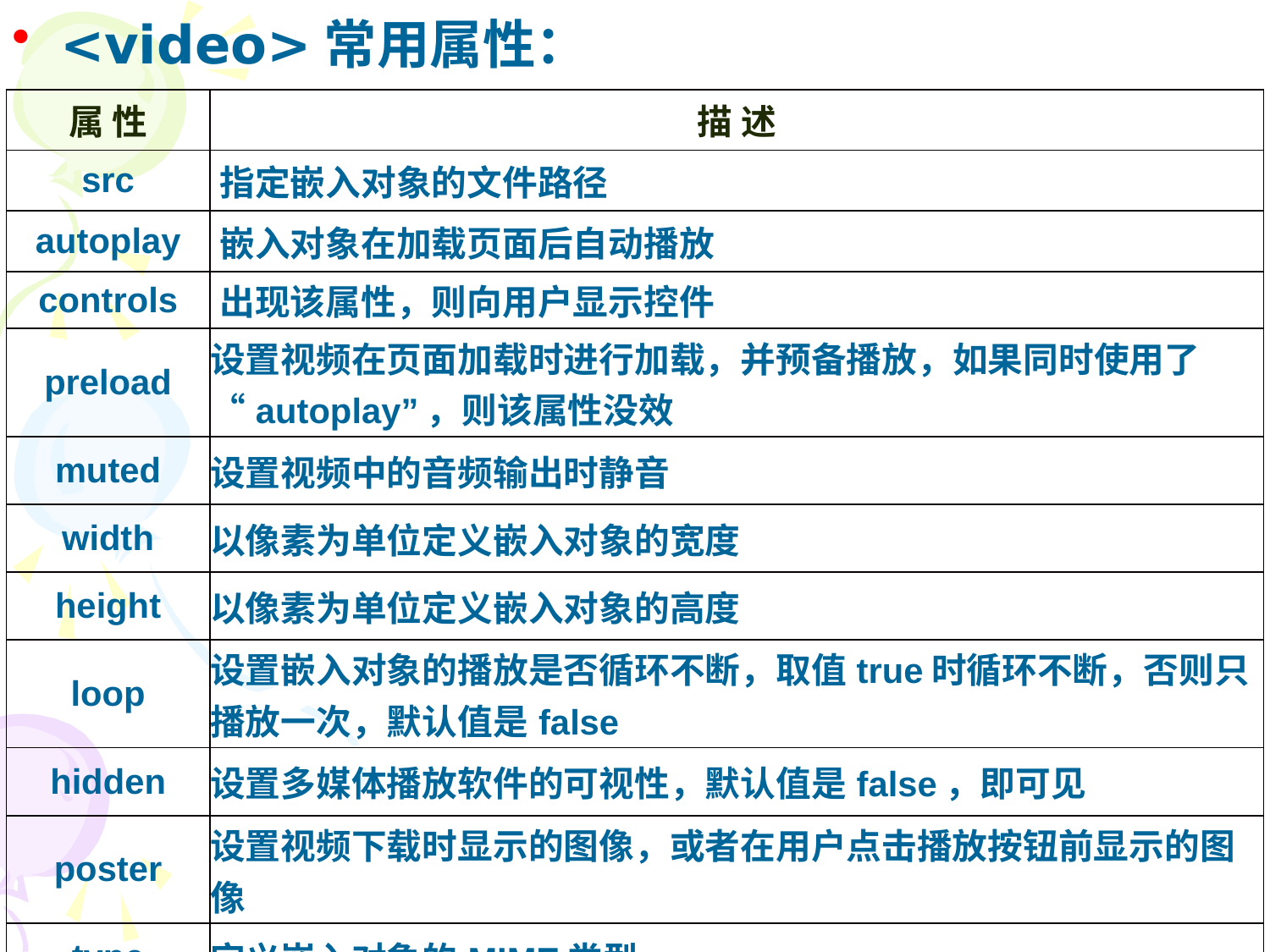

<video>常用属性：

| 属 性 | 描 述 |
| --- | --- |
| src | 指定嵌入对象的文件路径 |
| autoplay | 嵌入对象在加载页面后自动播放 |
| controls | 出现该属性，则向用户显示控件 |
| preload | 设置视频在页面加载时进行加载，并预备播放，如果同时使用了“autoplay”，则该属性没效 |
| muted | 设置视频中的音频输出时静音 |
| width | 以像素为单位定义嵌入对象的宽度 |
| height | 以像素为单位定义嵌入对象的高度 |
| loop | 设置嵌入对象的播放是否循环不断，取值true时循环不断，否则只播放一次，默认值是false |
| hidden | 设置多媒体播放软件的可视性，默认值是false，即可见 |
| poster | 设置视频下载时显示的图像，或者在用户点击播放按钮前显示的图像 |
| type | 定义嵌入对象的MIME类型 |